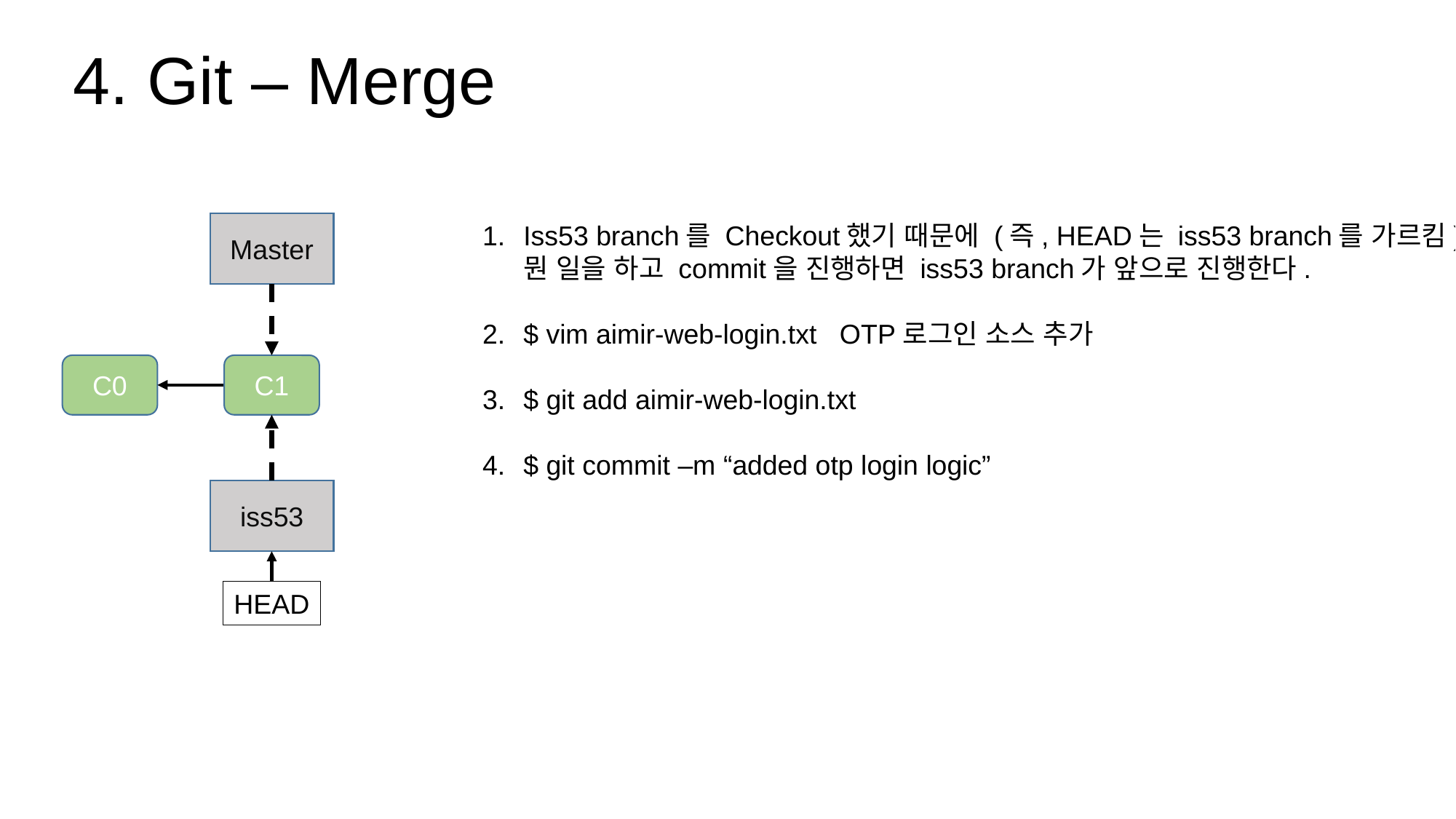

# 4. Git – Merge
Master
C1
C0
iss53
HEAD
Iss53 branch를 Checkout했기 때문에 (즉, HEAD는 iss53 branch를 가르킴)
뭔 일을 하고 commit을 진행하면 iss53 branch가 앞으로 진행한다.

$ vim aimir-web-login.txt   OTP로그인 소스 추가

$ git add aimir-web-login.txt

$ git commit –m “added otp login logic”